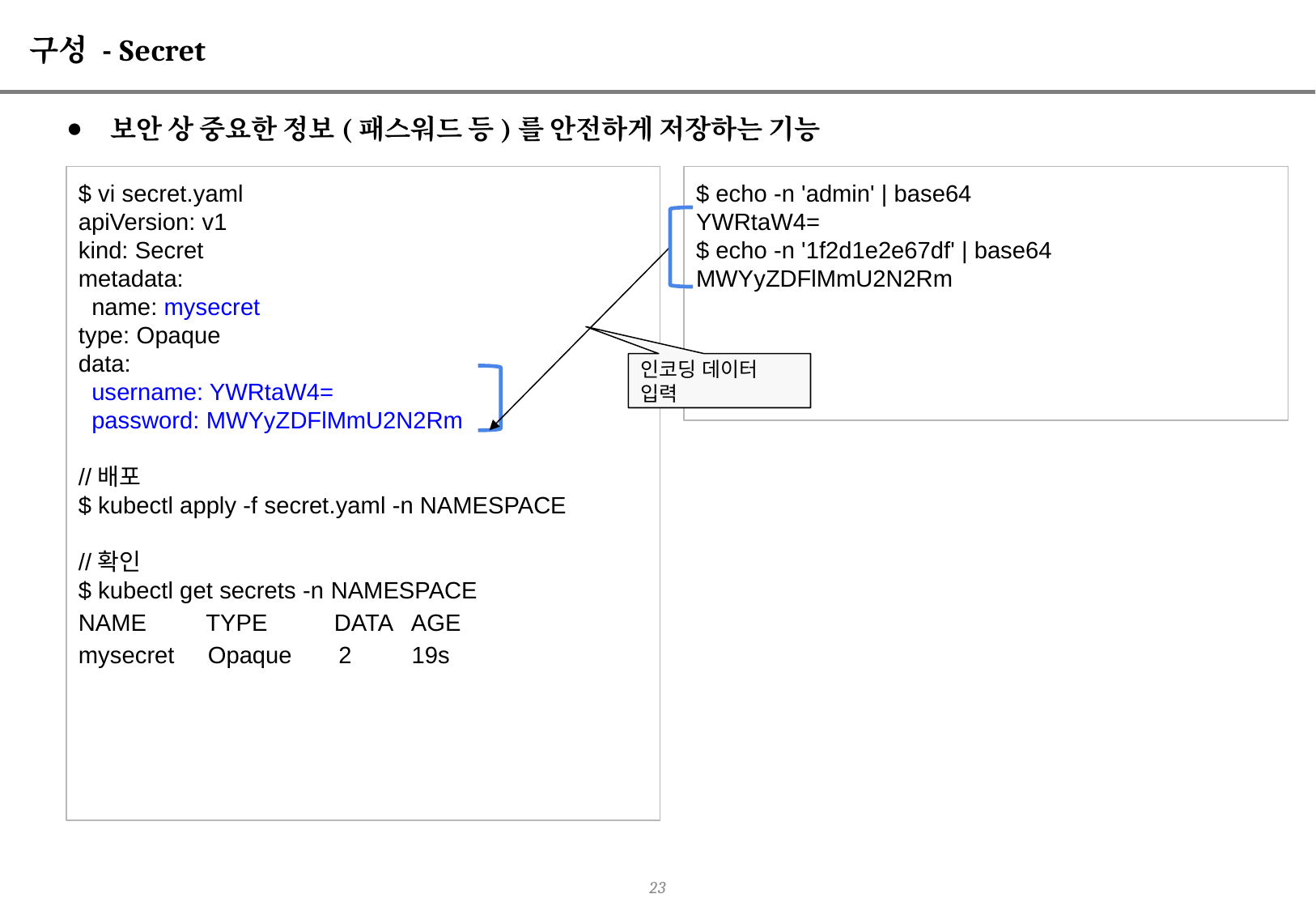

# 구성 - Secret
보안 상 중요한 정보(패스워드 등)를 안전하게 저장하는 기능
$ vi secret.yaml
apiVersion: v1
kind: Secret
metadata:
  name: mysecret
type: Opaque
data:
  username: YWRtaW4=
  password: MWYyZDFlMmU2N2Rm

//배포
$ kubectl apply -f secret.yaml -n NAMESPACE

//확인
$ kubectl get secrets -n NAMESPACE
NAME         TYPE          DATA   AGE
mysecret     Opaque       2         19s
$ echo -n 'admin' | base64
YWRtaW4=
$ echo -n '1f2d1e2e67df' | base64
MWYyZDFlMmU2N2Rm

인코딩 데이터 입력